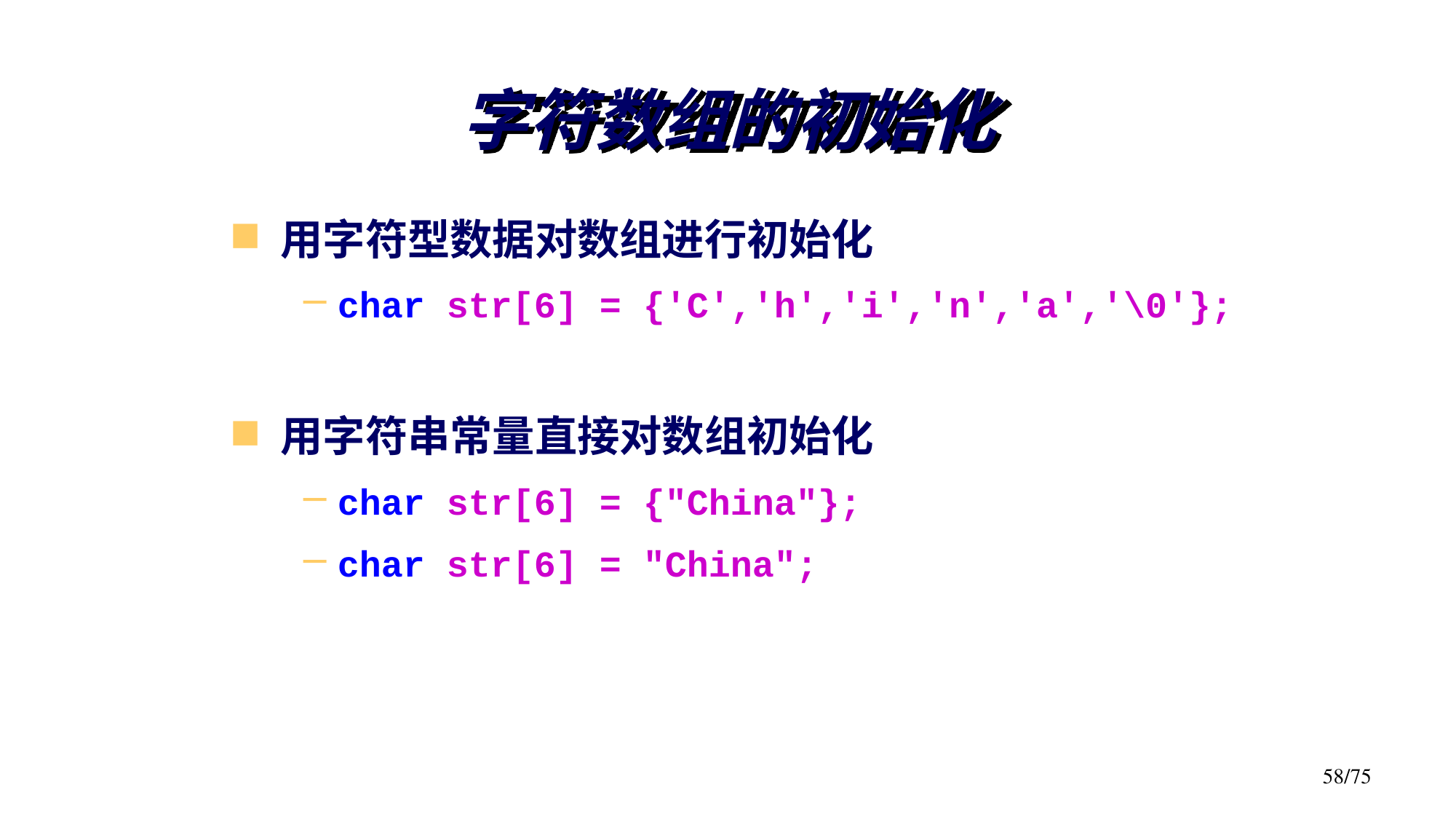

# 字符数组的初始化
用字符型数据对数组进行初始化
char str[6] = {'C','h','i','n','a','\0'};

用字符串常量直接对数组初始化
char str[6] = {"China"};
char str[6] = "China";